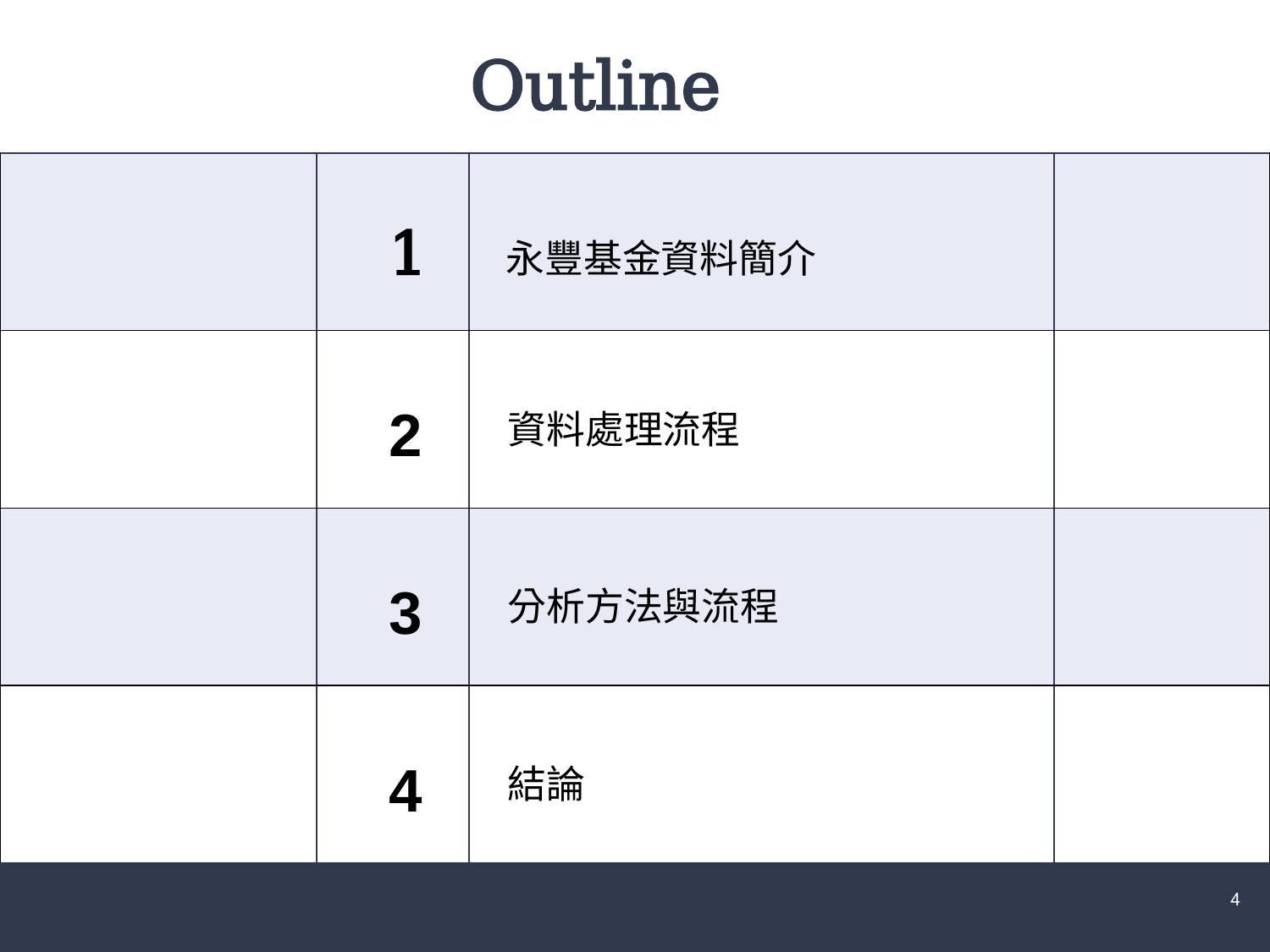

Outline
|  | 1 | 永豐基金資料簡介 |  |
| --- | --- | --- | --- |
|  | 2 | 資料處理流程 |  |
|  | 3 | 分析方法與流程 |  |
|  | 4 | 結論 |  |

4